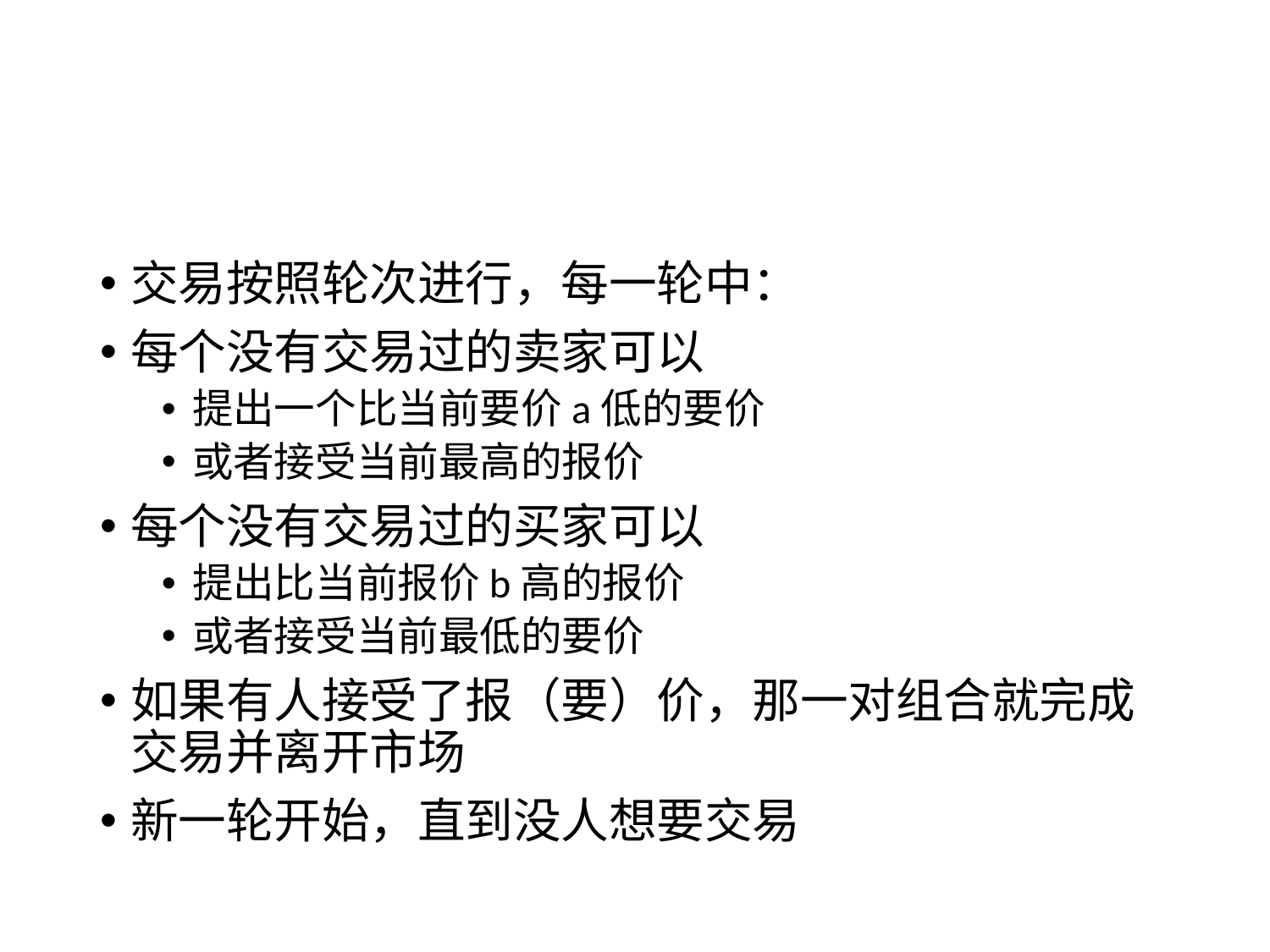

#
交易按照轮次进行，每一轮中：
每个没有交易过的卖家可以
提出一个比当前要价a低的要价
或者接受当前最高的报价
每个没有交易过的买家可以
提出比当前报价b高的报价
或者接受当前最低的要价
如果有人接受了报（要）价，那一对组合就完成交易并离开市场
新一轮开始，直到没人想要交易